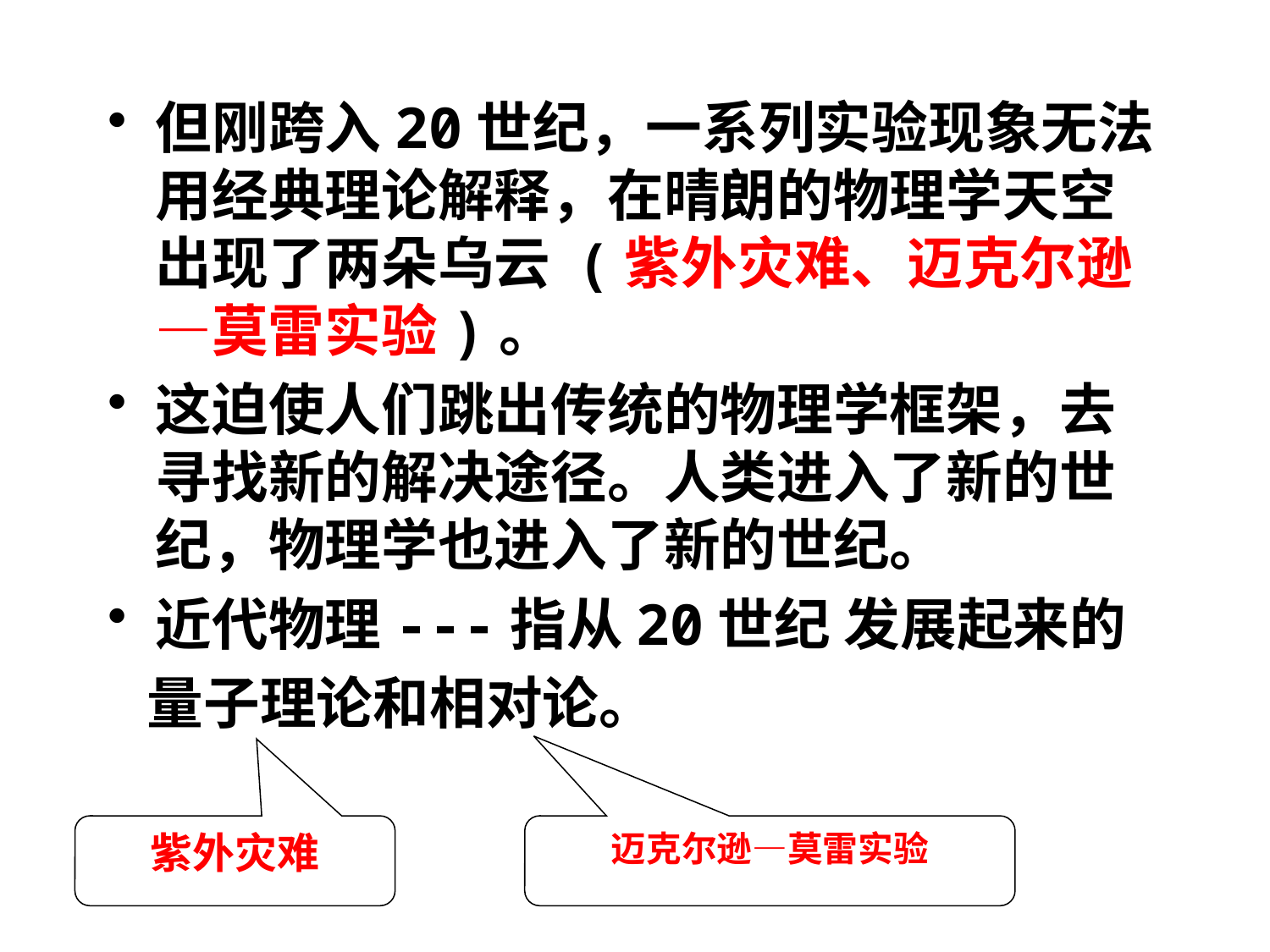

但刚跨入20世纪，一系列实验现象无法用经典理论解释，在晴朗的物理学天空出现了两朵乌云 (紫外灾难、迈克尔逊—莫雷实验)。
这迫使人们跳出传统的物理学框架，去寻找新的解决途径。人类进入了新的世纪，物理学也进入了新的世纪。
近代物理---指从20世纪 发展起来的
  量子理论和相对论。
紫外灾难
迈克尔逊—莫雷实验